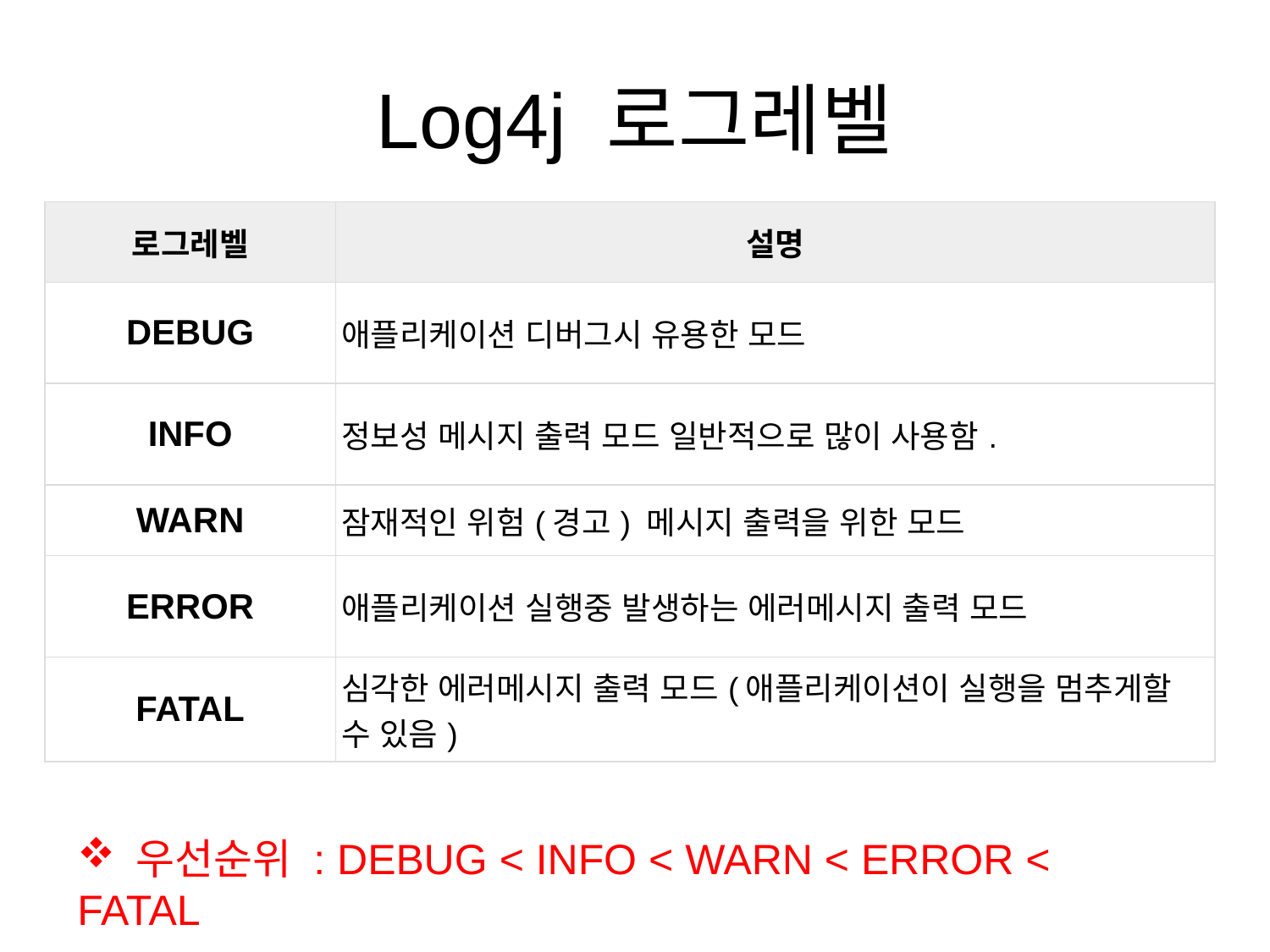

Log4j 로그레벨
| 로그레벨 | 설명 |
| --- | --- |
| DEBUG | 애플리케이션 디버그시 유용한 모드 |
| INFO | 정보성 메시지 출력 모드 일반적으로 많이 사용함. |
| WARN | 잠재적인 위험(경고) 메시지 출력을 위한 모드 |
| ERROR | 애플리케이션 실행중 발생하는 에러메시지 출력 모드 |
| FATAL | 심각한 에러메시지 출력 모드(애플리케이션이 실행을 멈추게할 수 있음) |
 우선순위 : DEBUG < INFO < WARN < ERROR < FATAL